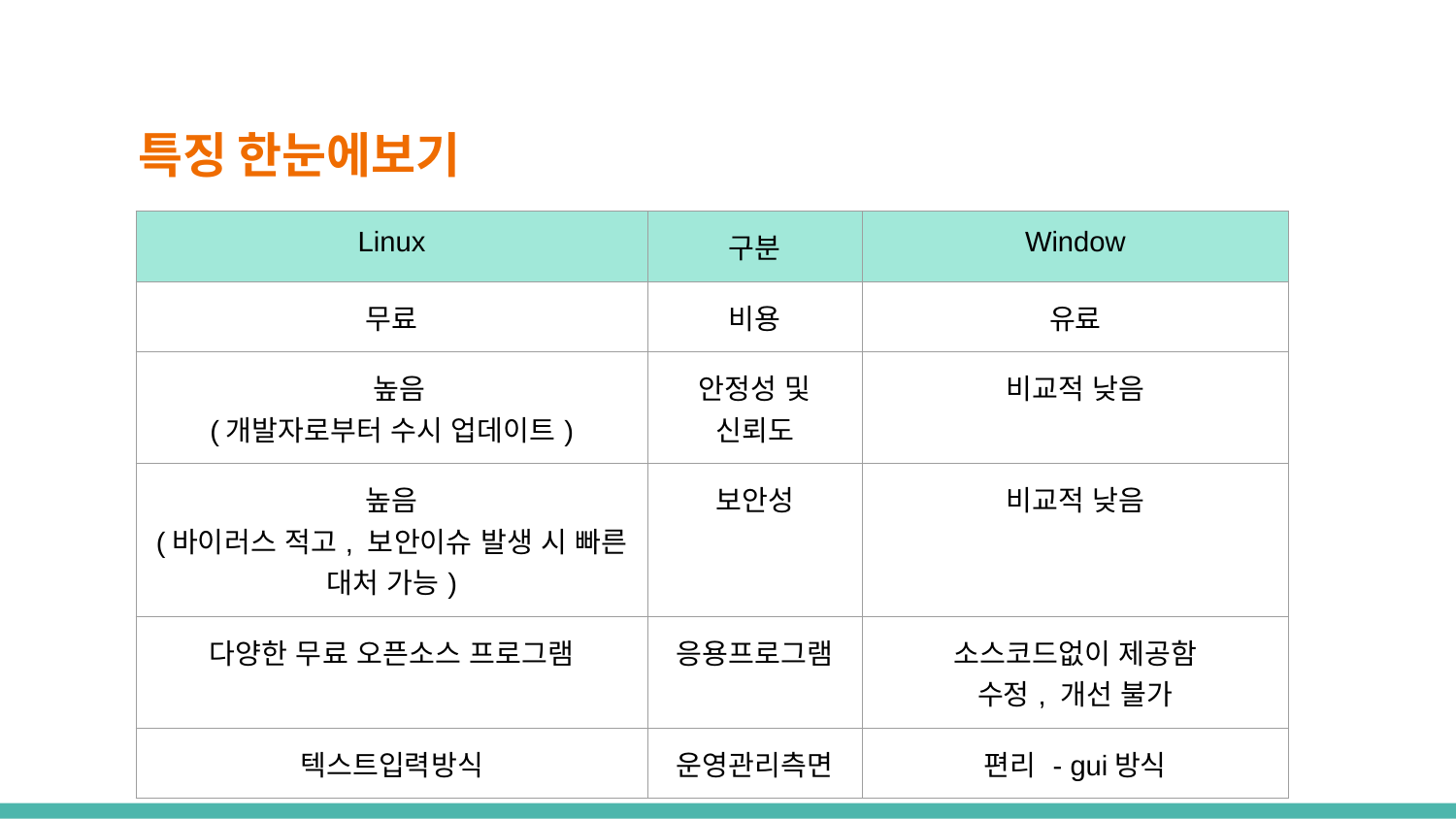

# 특징 한눈에보기
| Linux | 구분 | Window |
| --- | --- | --- |
| 무료 | 비용 | 유료 |
| 높음 (개발자로부터 수시 업데이트) | 안정성 및 신뢰도 | 비교적 낮음 |
| 높음 (바이러스 적고, 보안이슈 발생 시 빠른 대처 가능) | 보안성 | 비교적 낮음 |
| 다양한 무료 오픈소스 프로그램 | 응용프로그램 | 소스코드없이 제공함 수정, 개선 불가 |
| 텍스트입력방식 | 운영관리측면 | 편리 - gui방식 |